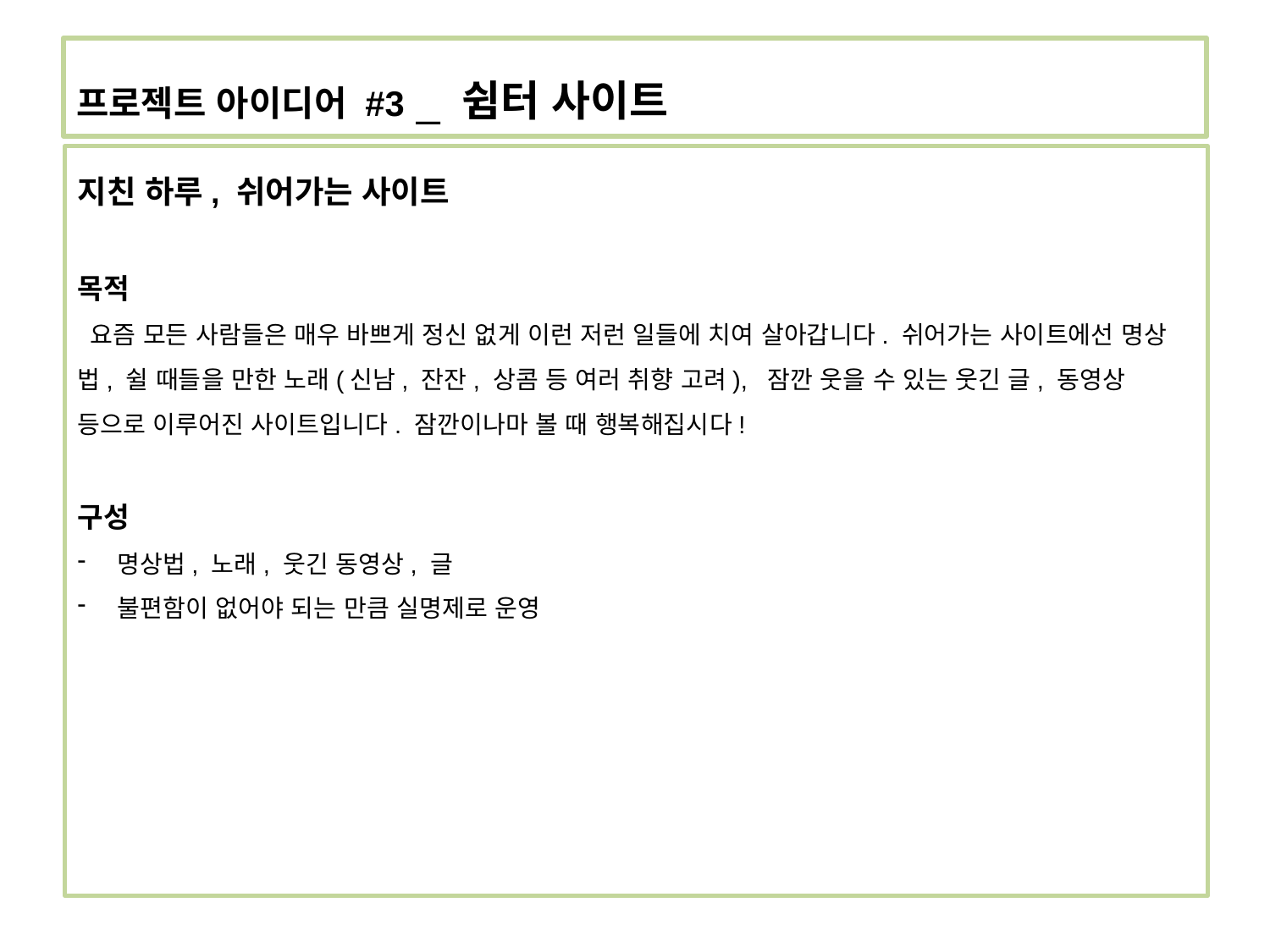

# 프로젝트 아이디어 #3 _ 쉼터 사이트
지친 하루, 쉬어가는 사이트

목적
 요즘 모든 사람들은 매우 바쁘게 정신 없게 이런 저런 일들에 치여 살아갑니다. 쉬어가는 사이트에선 명상법, 쉴 때들을 만한 노래(신남, 잔잔, 상콤 등 여러 취향 고려),  잠깐 웃을 수 있는 웃긴 글, 동영상 등으로 이루어진 사이트입니다. 잠깐이나마 볼 때 행복해집시다!

구성
명상법, 노래, 웃긴 동영상, 글
불편함이 없어야 되는 만큼 실명제로 운영